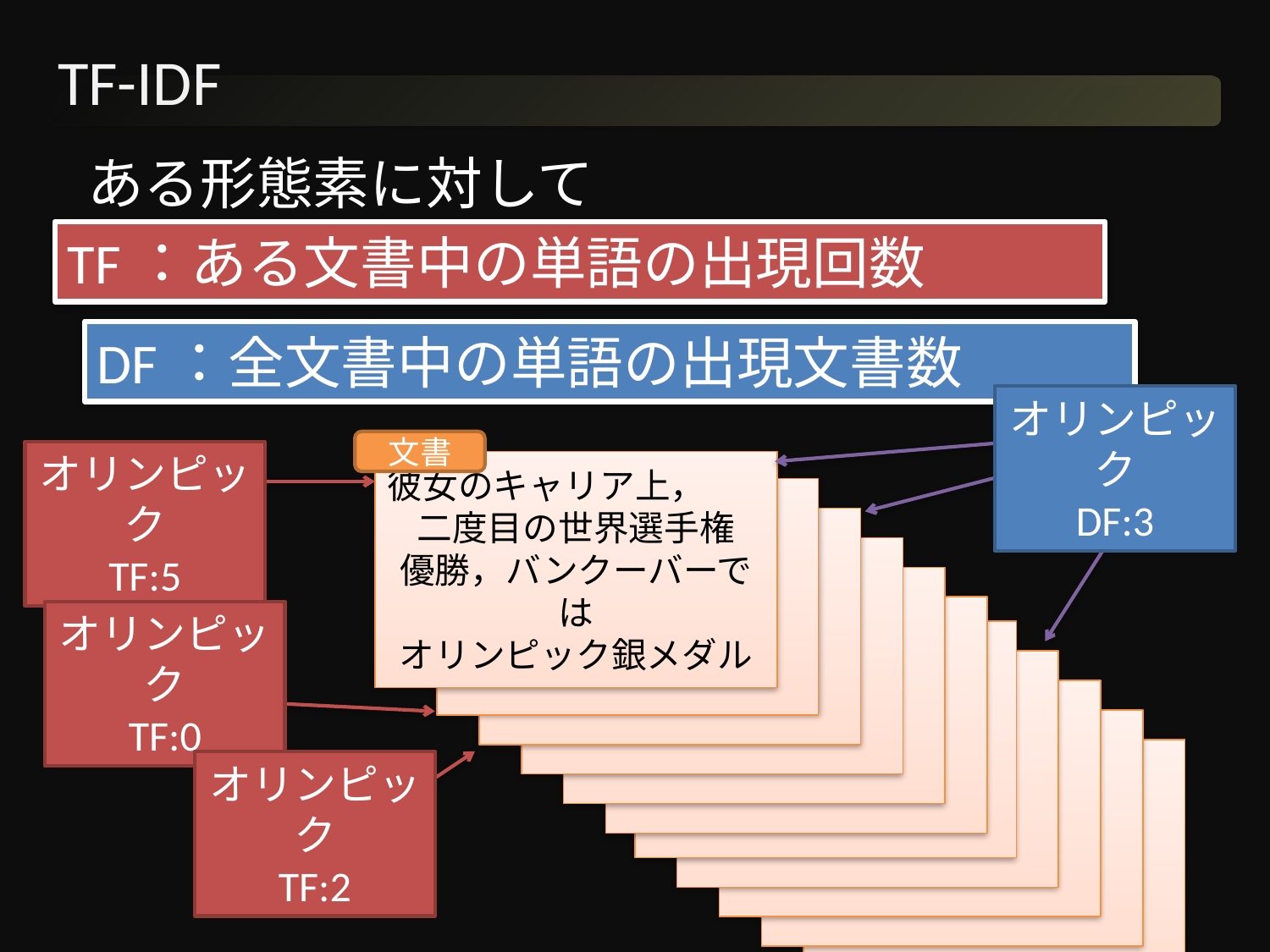

# TF-IDF
ある形態素に対して
TF：ある文書中の単語の出現回数
DF：全文書中の単語の出現文書数
オリンピック
DF:3
文書
オリンピック
TF:5
彼女のキャリア上，
二度目の世界選手権
優勝，バンクーバーでは
オリンピック銀メダル

オリンピック
TF:0

オリンピック
TF:2